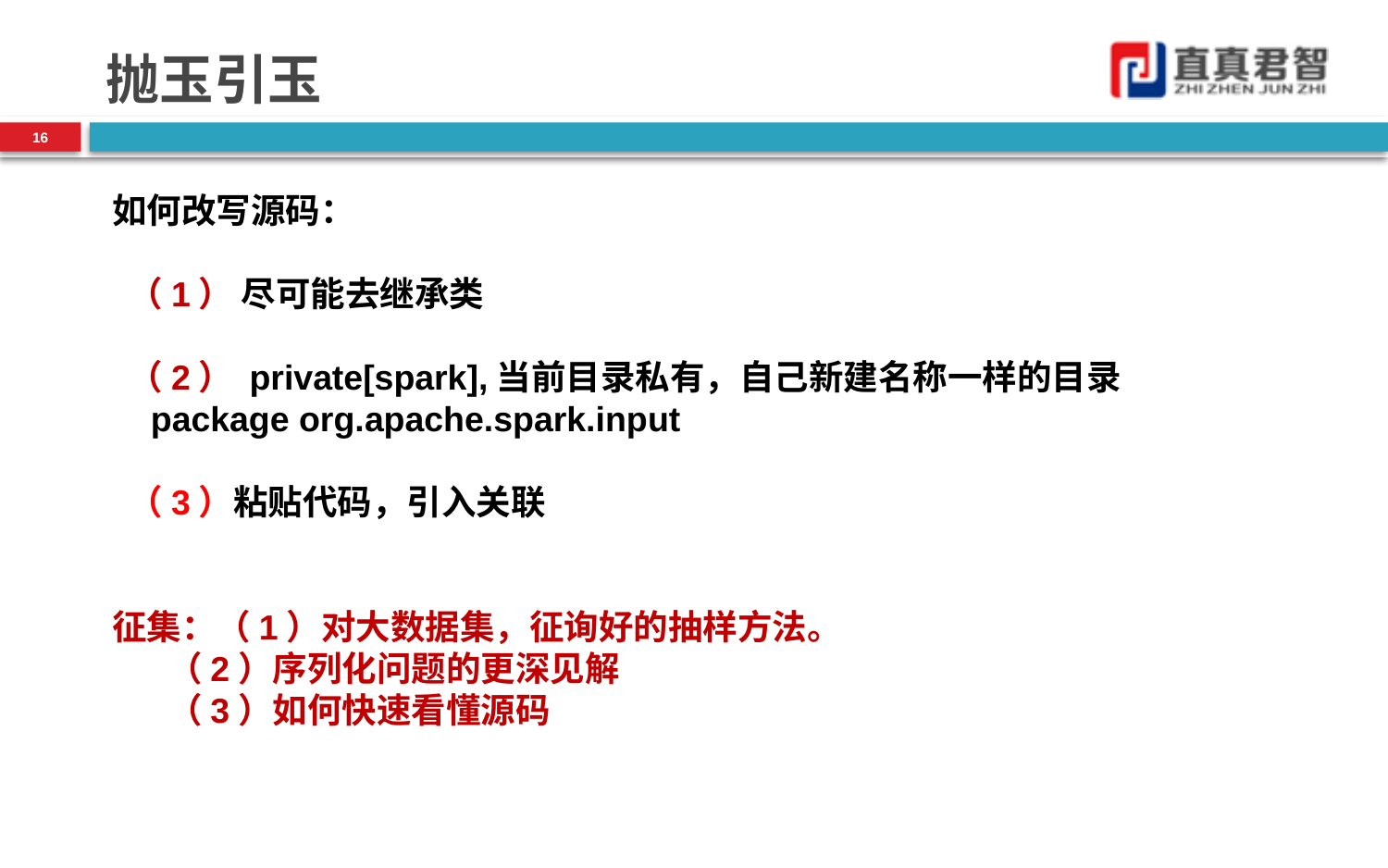

# 抛玉引玉
16
如何改写源码：

 （1） 尽可能去继承类

 （2） private[spark],当前目录私有，自己新建名称一样的目录
    package org.apache.spark.input

 （3）粘贴代码，引入关联

征集：（1）对大数据集，征询好的抽样方法。
      （2）序列化问题的更深见解
      （3）如何快速看懂源码